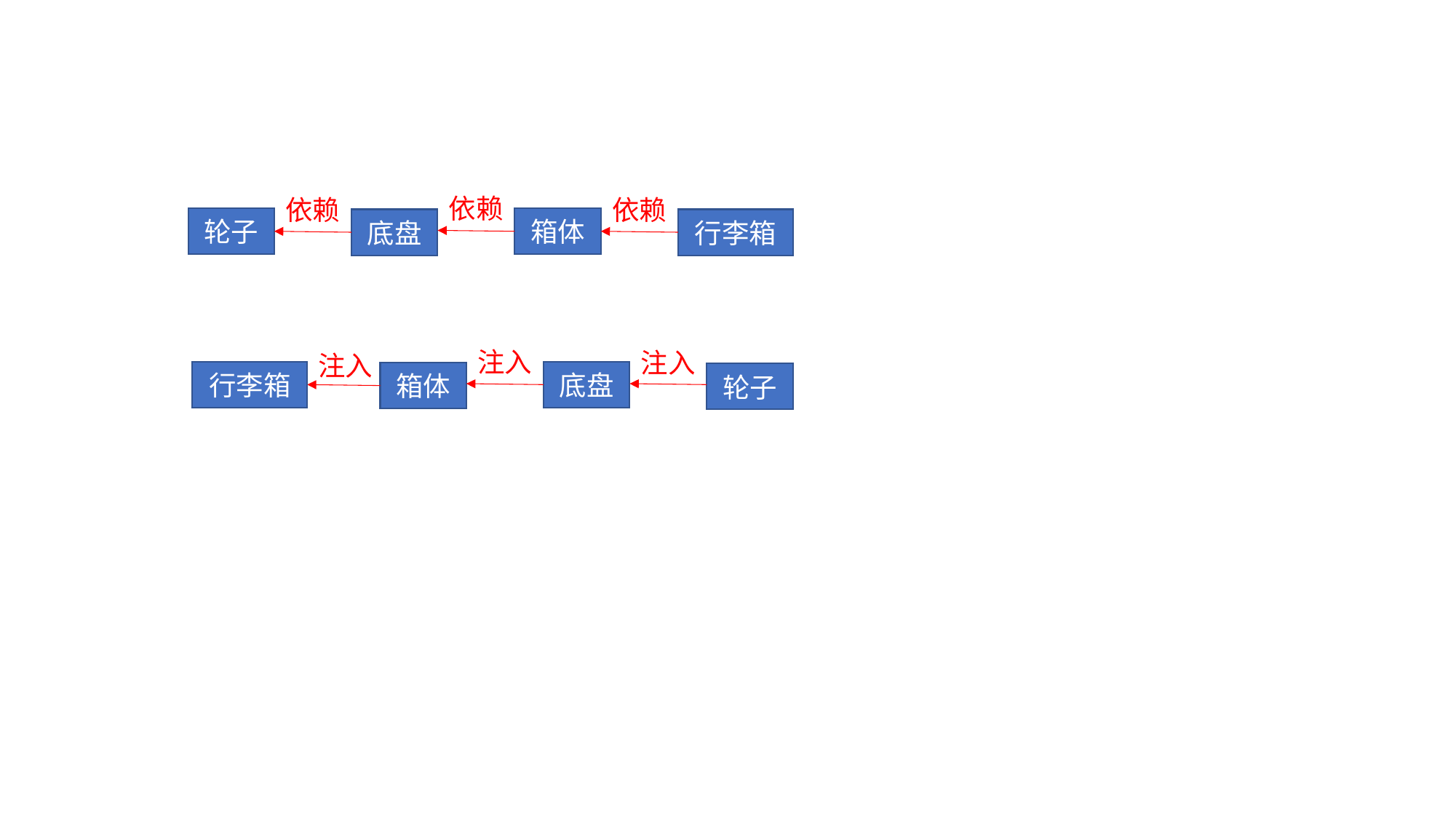

依赖
依赖
依赖
轮子
箱体
底盘
行李箱
注入
注入
注入
行李箱
底盘
箱体
轮子